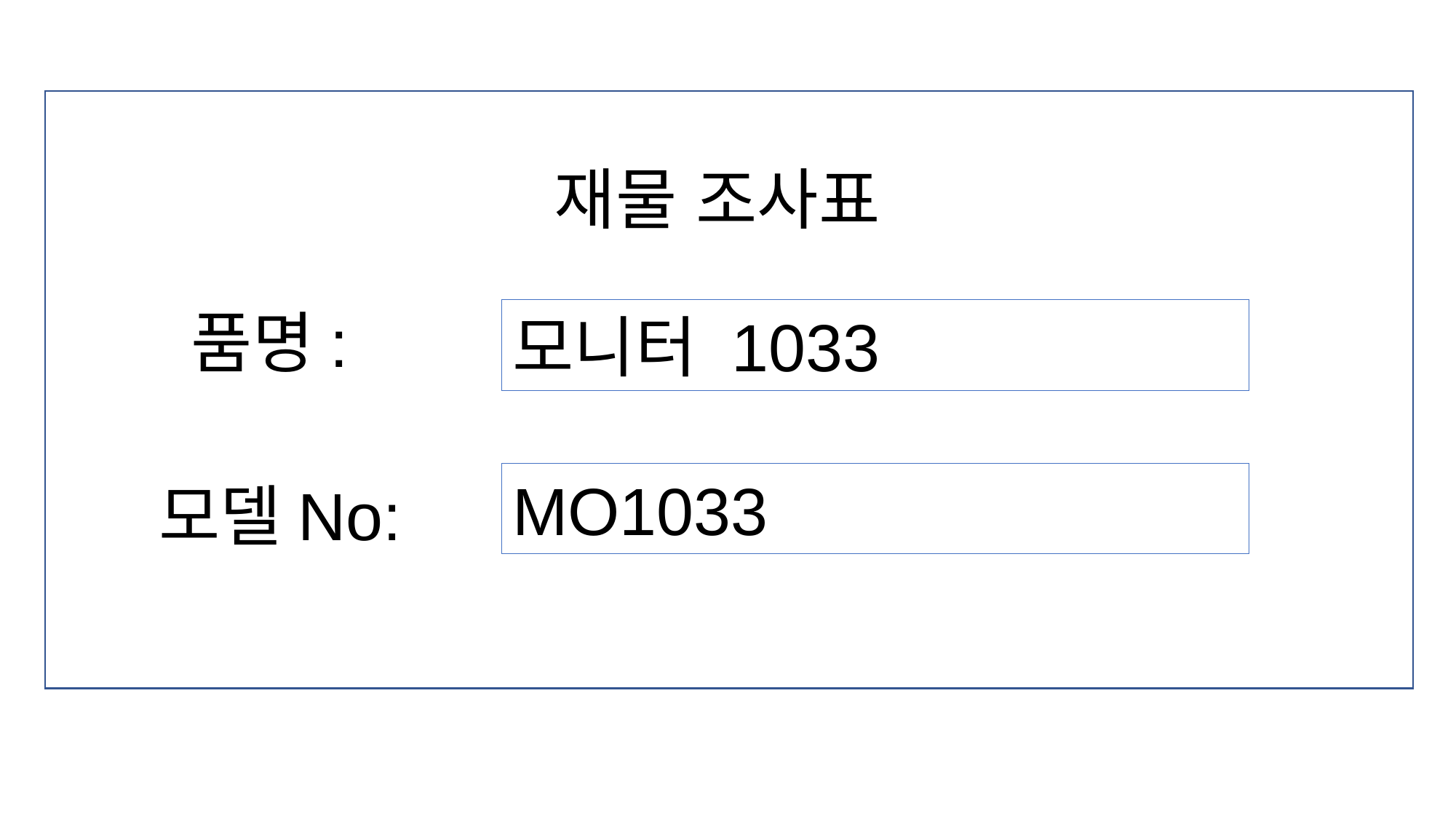

재물 조사표
품명:
모니터 1033
MO1033
모델No: